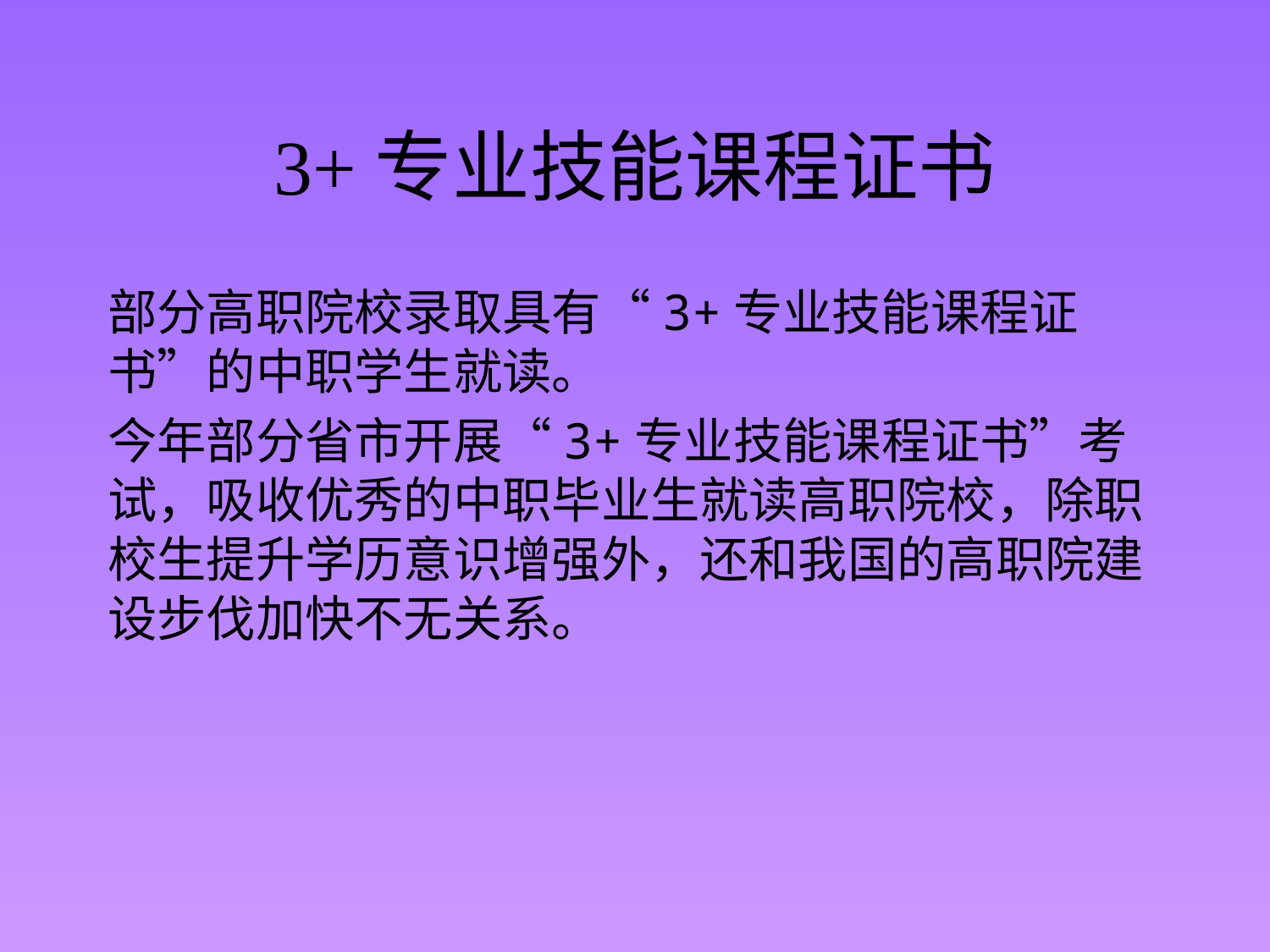

# 3+专业技能课程证书
部分高职院校录取具有“3+专业技能课程证书”的中职学生就读。
今年部分省市开展“3+专业技能课程证书”考试，吸收优秀的中职毕业生就读高职院校，除职校生提升学历意识增强外，还和我国的高职院建设步伐加快不无关系。